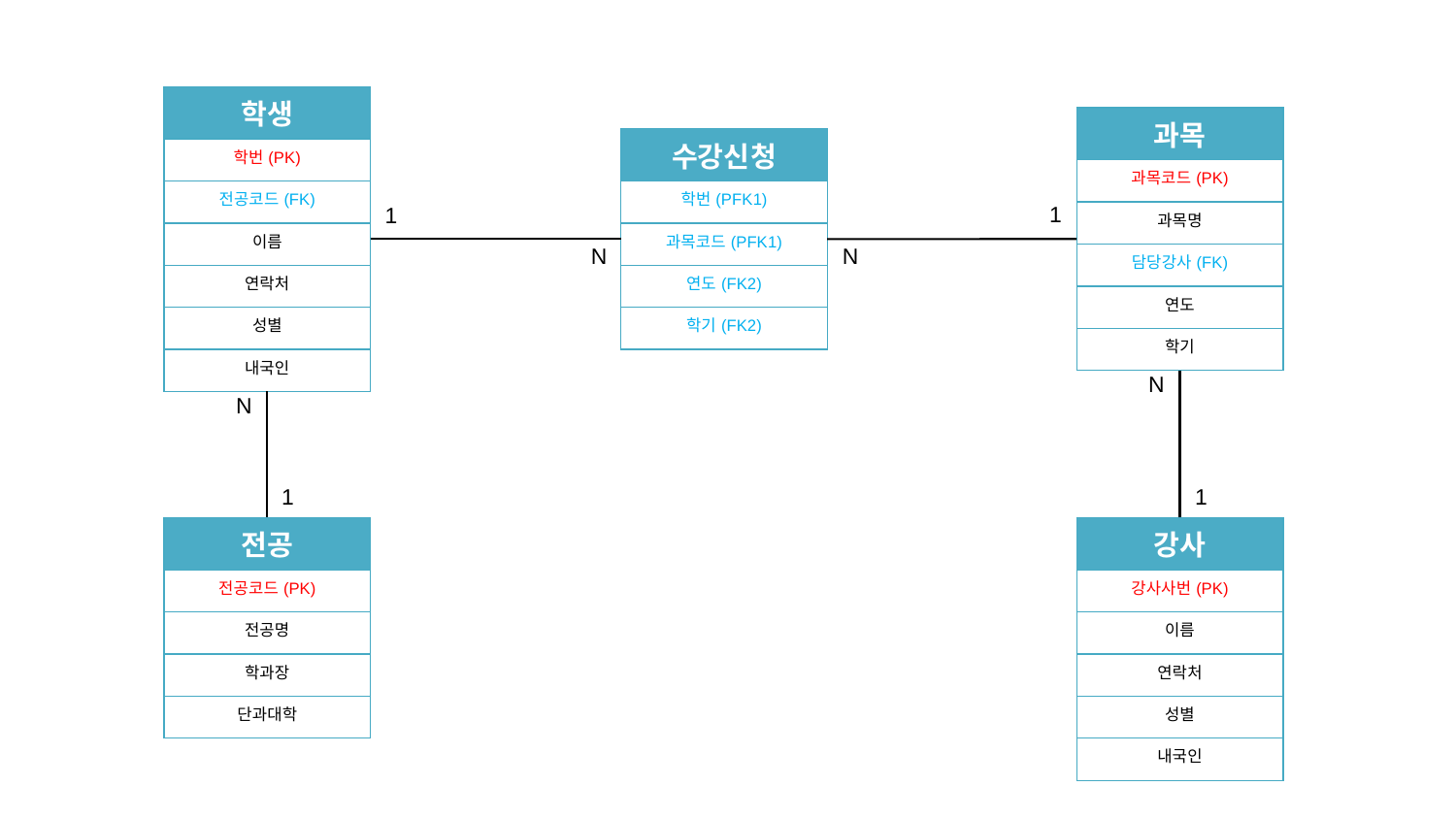

| 학생 |
| --- |
| 학번(PK) |
| 전공코드(FK) |
| 이름 |
| 연락처 |
| 성별 |
| 내국인 |
| 과목 |
| --- |
| 과목코드(PK) |
| 과목명 |
| 담당강사(FK) |
| 연도 |
| 학기 |
| 수강신청 |
| --- |
| 학번(PFK1) |
| 과목코드(PFK1) |
| 연도(FK2) |
| 학기(FK2) |
1
1
N
N
N
N
1
1
| 전공 |
| --- |
| 전공코드(PK) |
| 전공명 |
| 학과장 |
| 단과대학 |
| 강사 |
| --- |
| 강사사번(PK) |
| 이름 |
| 연락처 |
| 성별 |
| 내국인 |